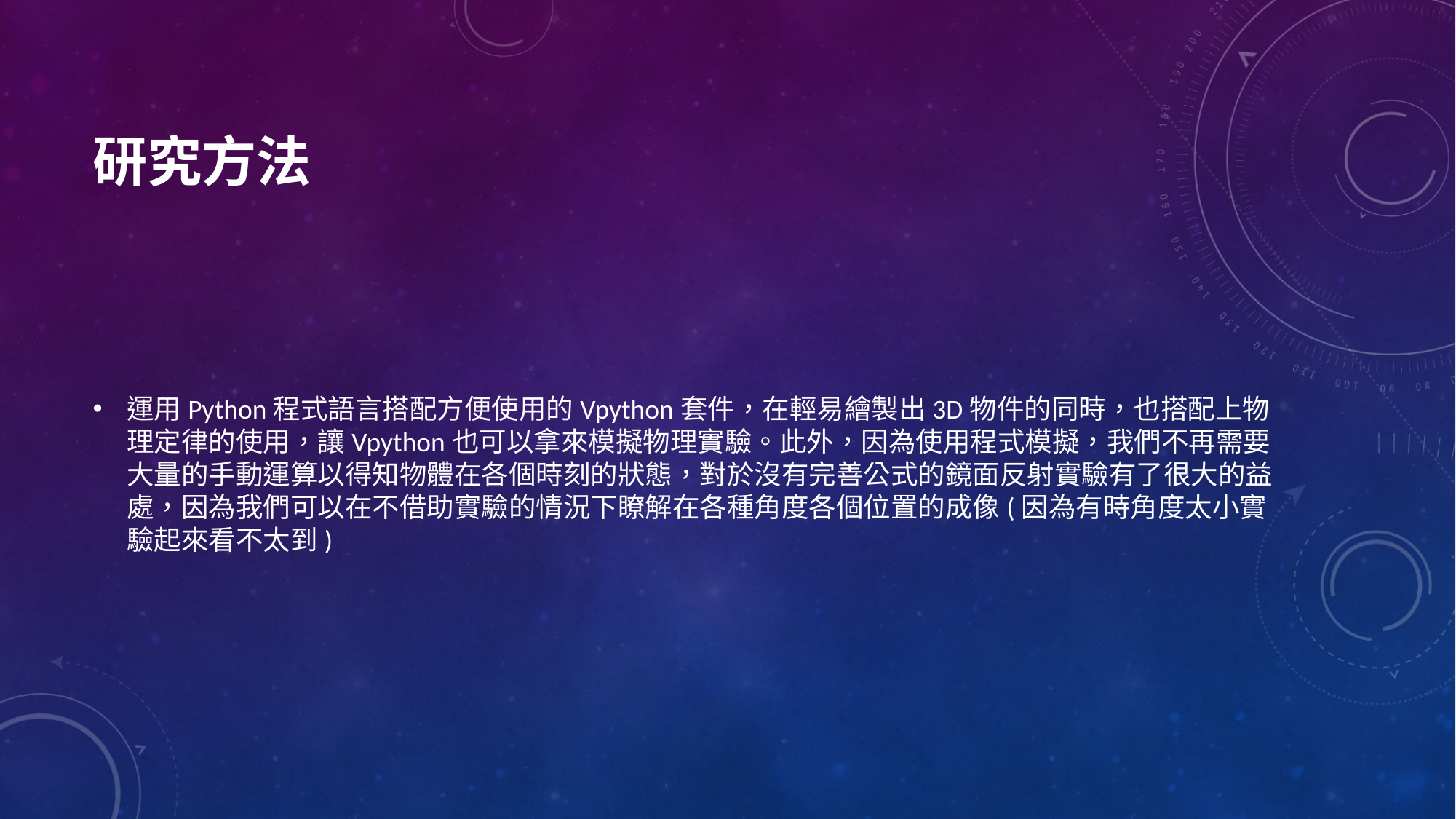

# 研究方法
運用Python程式語言搭配方便使用的Vpython套件，在輕易繪製出3D物件的同時，也搭配上物理定律的使用，讓Vpython也可以拿來模擬物理實驗。此外，因為使用程式模擬，我們不再需要大量的手動運算以得知物體在各個時刻的狀態，對於沒有完善公式的鏡面反射實驗有了很大的益處，因為我們可以在不借助實驗的情況下瞭解在各種角度各個位置的成像(因為有時角度太小實驗起來看不太到)